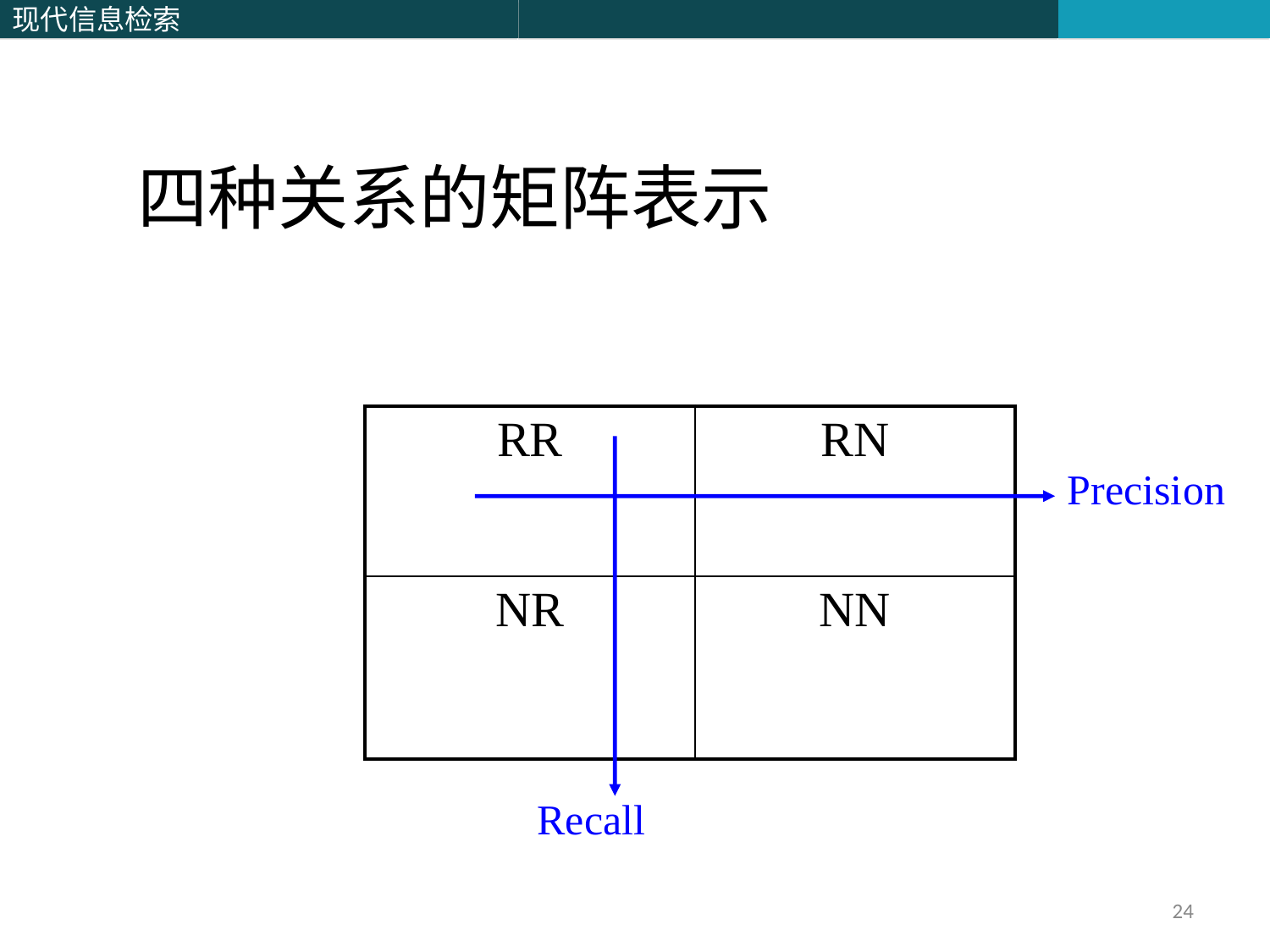

# 四种关系的矩阵表示
真正相关文档 RR+NR
真正不相关文档
| RR | RN |
| --- | --- |
| NR | NN |
系统判定相关 RR+RN (检索出)
Ret = RR+RN

Precision

系统判定不相关
(未检索出)
Recall
Ans = RR+NR

24